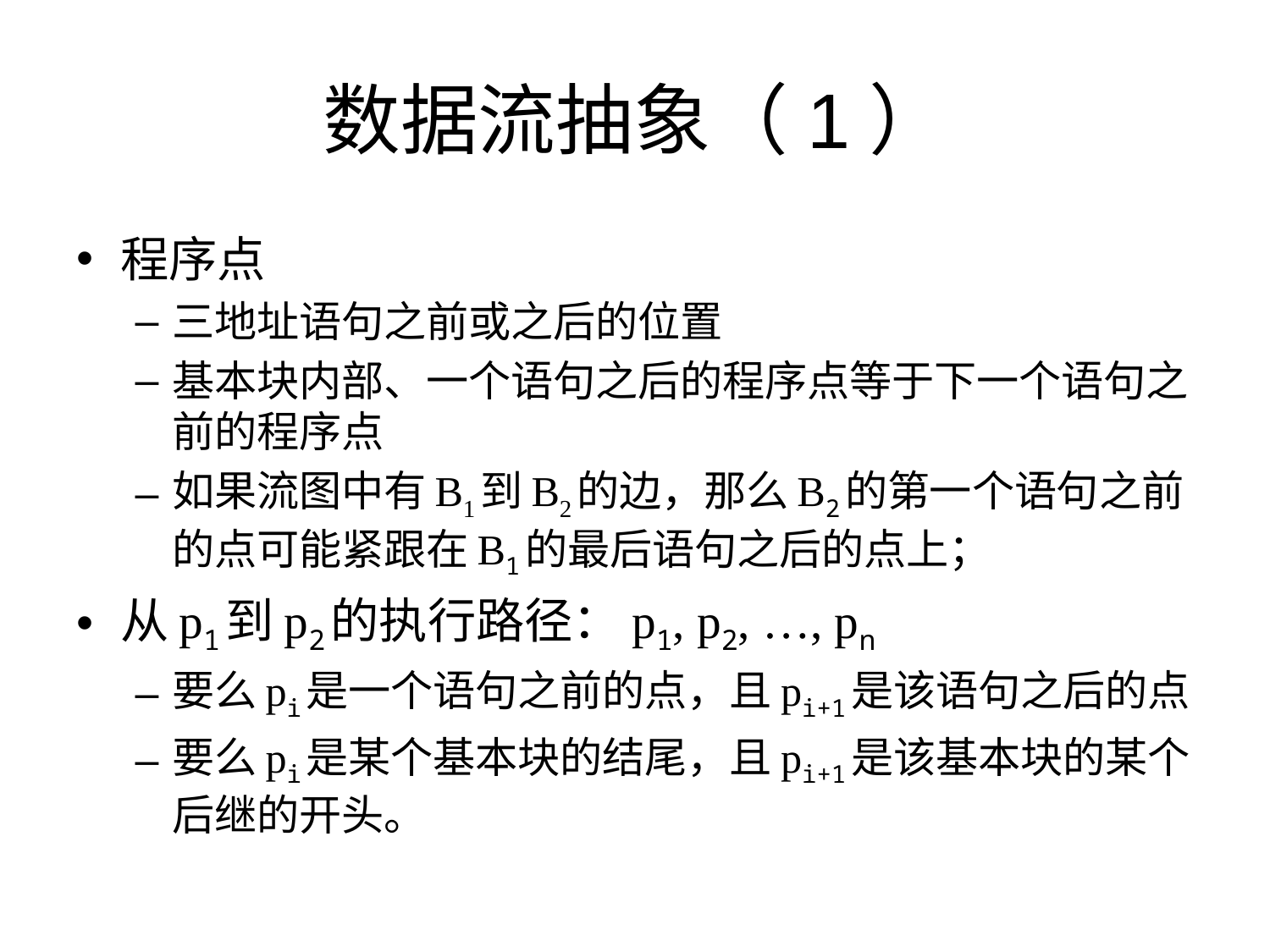

# 数据流抽象（1）
程序点
三地址语句之前或之后的位置
基本块内部、一个语句之后的程序点等于下一个语句之前的程序点
如果流图中有B1到B2的边，那么B2的第一个语句之前的点可能紧跟在B1的最后语句之后的点上；
从p1到p2的执行路径：p1, p2, …, pn
要么pi是一个语句之前的点，且pi+1是该语句之后的点
要么pi是某个基本块的结尾，且pi+1是该基本块的某个后继的开头。